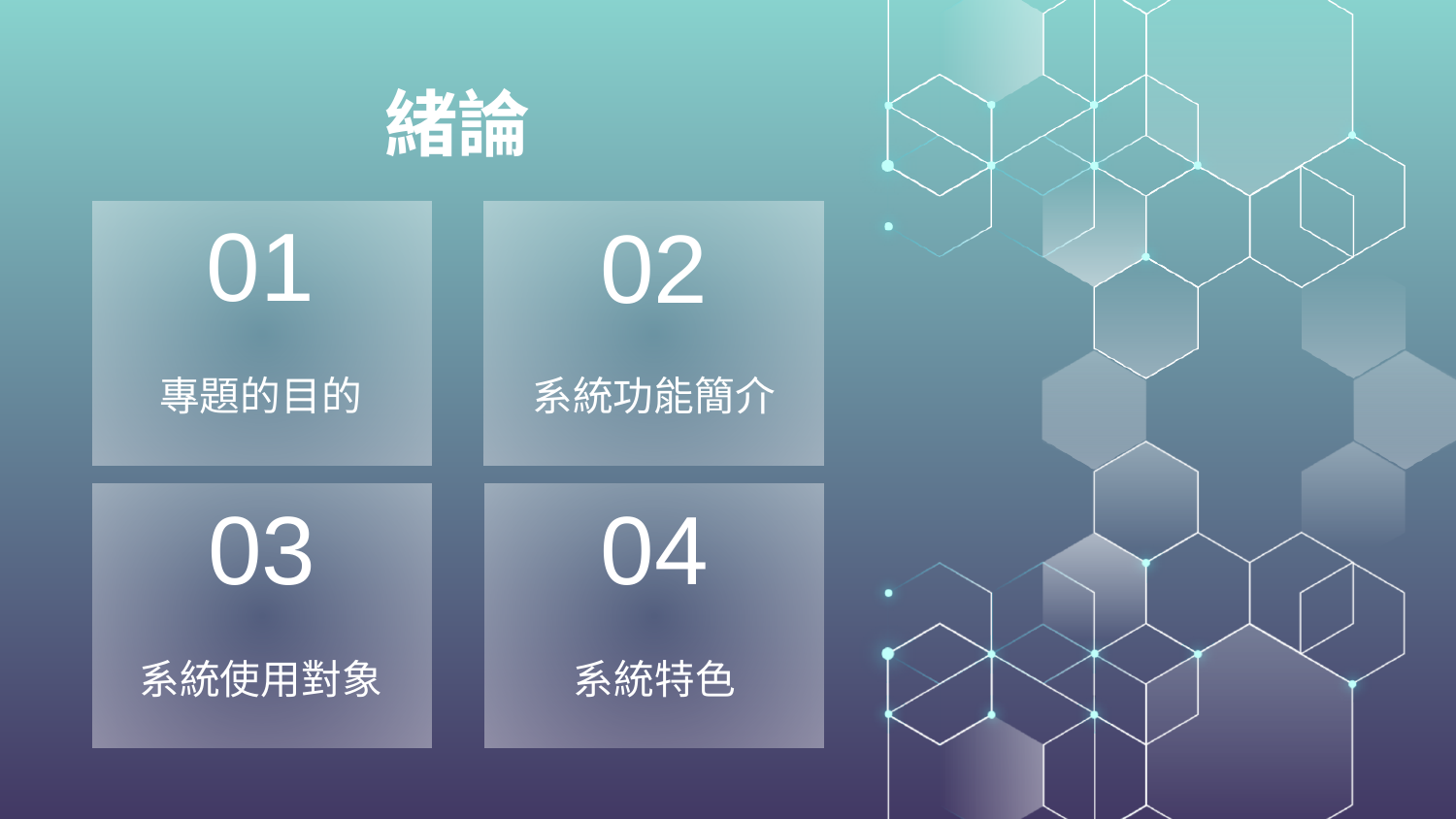

緒論
01
02
# 專題的目的
系統功能簡介
03
04
系統使用對象
系統特色